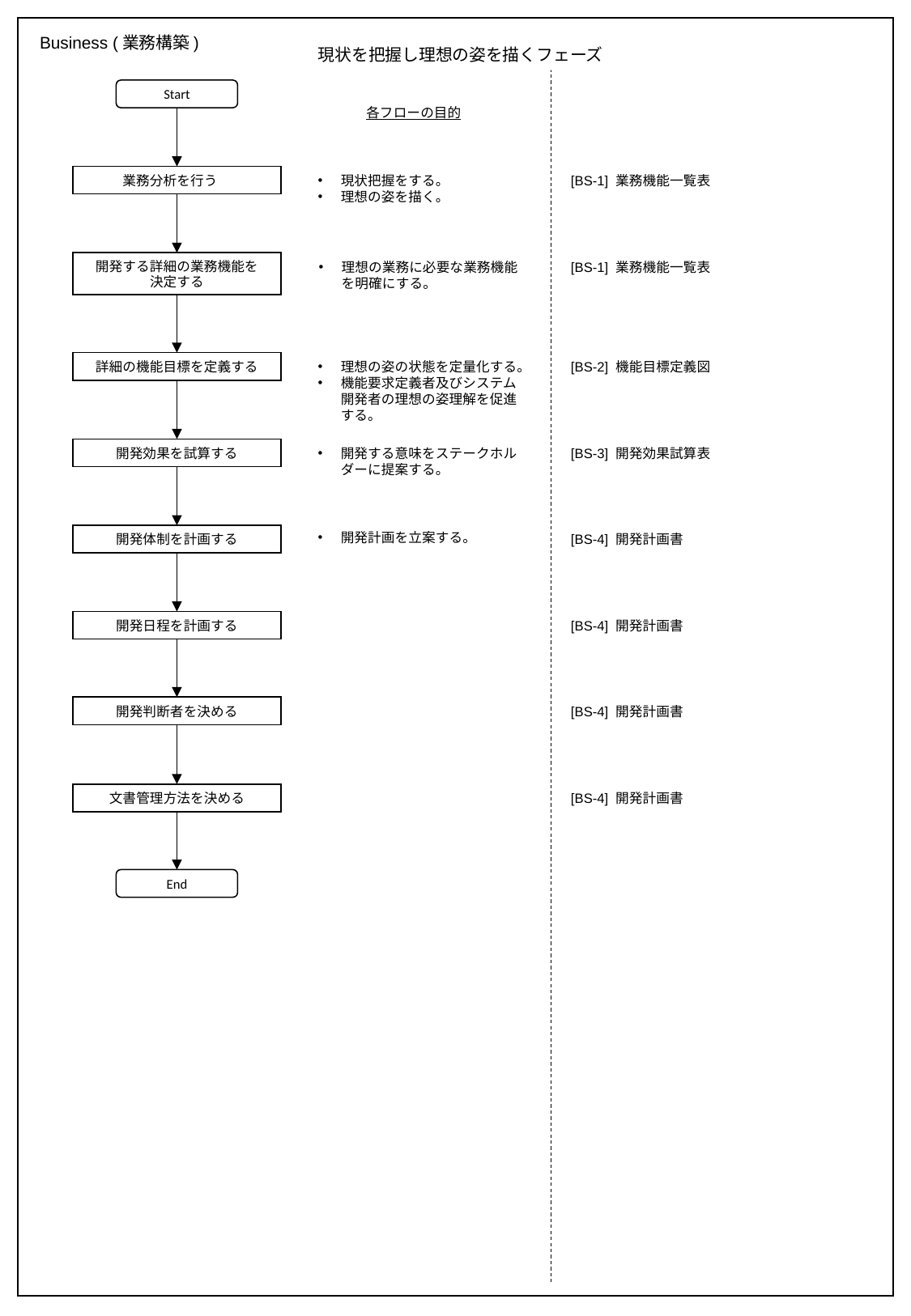

Business (業務構築)
現状を把握し理想の姿を描くフェーズ
Start
各フローの目的
業務分析を行う
現状把握をする。
理想の姿を描く。
[BS-1] 業務機能一覧表
開発する詳細の業務機能を
決定する
理想の業務に必要な業務機能を明確にする。
[BS-1] 業務機能一覧表
詳細の機能目標を定義する
理想の姿の状態を定量化する。
機能要求定義者及びシステム開発者の理想の姿理解を促進する。
[BS-2] 機能目標定義図
開発効果を試算する
開発する意味をステークホルダーに提案する。
[BS-3] 開発効果試算表
開発計画を立案する。
[BS-4] 開発計画書
開発体制を計画する
開発日程を計画する
[BS-4] 開発計画書
[BS-4] 開発計画書
開発判断者を決める
[BS-4] 開発計画書
文書管理方法を決める
End